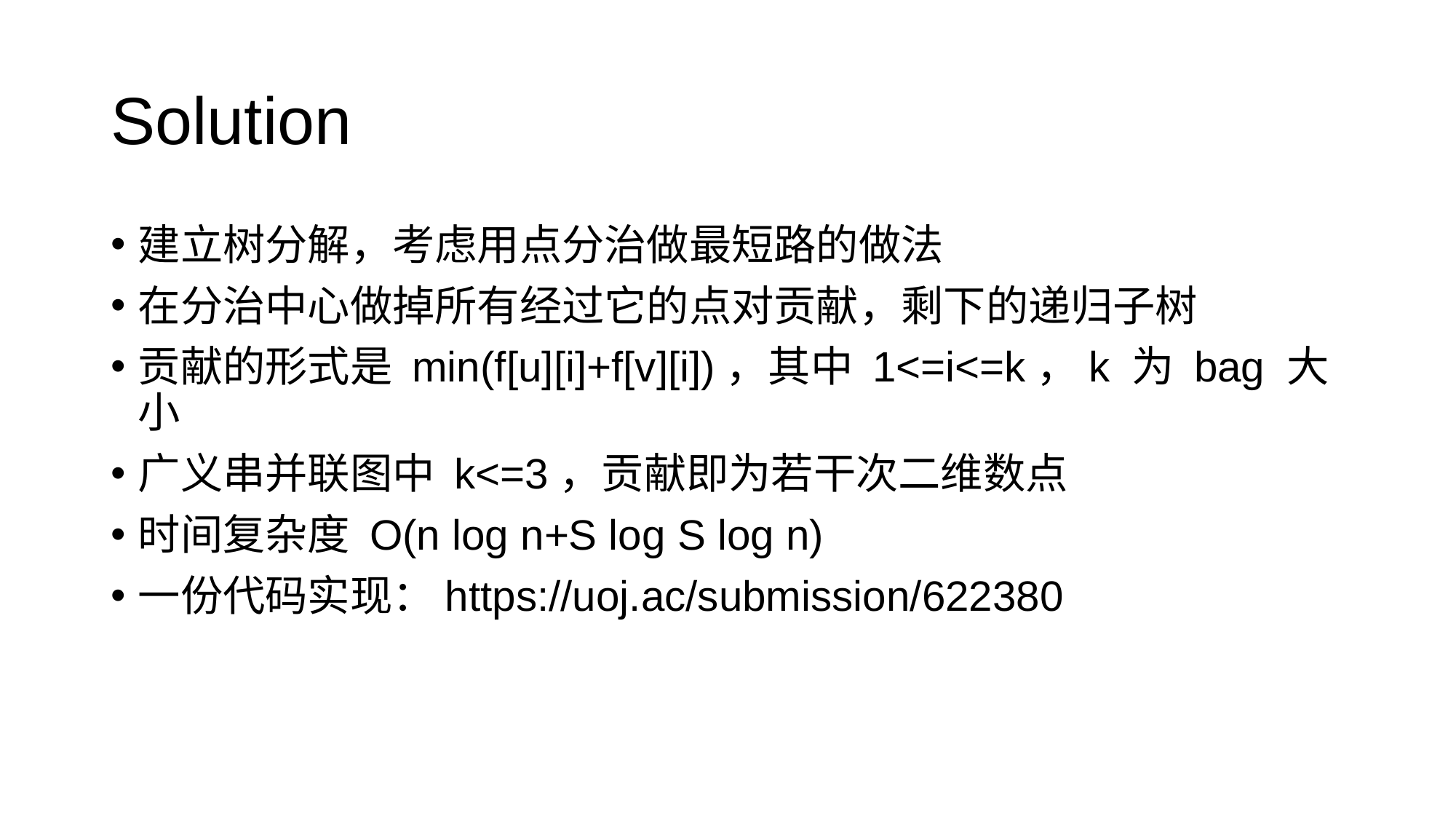

# Solution
建立树分解，考虑用点分治做最短路的做法
在分治中心做掉所有经过它的点对贡献，剩下的递归子树
贡献的形式是 min(f[u][i]+f[v][i])，其中 1<=i<=k，k 为 bag 大小
广义串并联图中 k<=3，贡献即为若干次二维数点
时间复杂度 O(n log n+S log S log n)
一份代码实现：https://uoj.ac/submission/622380